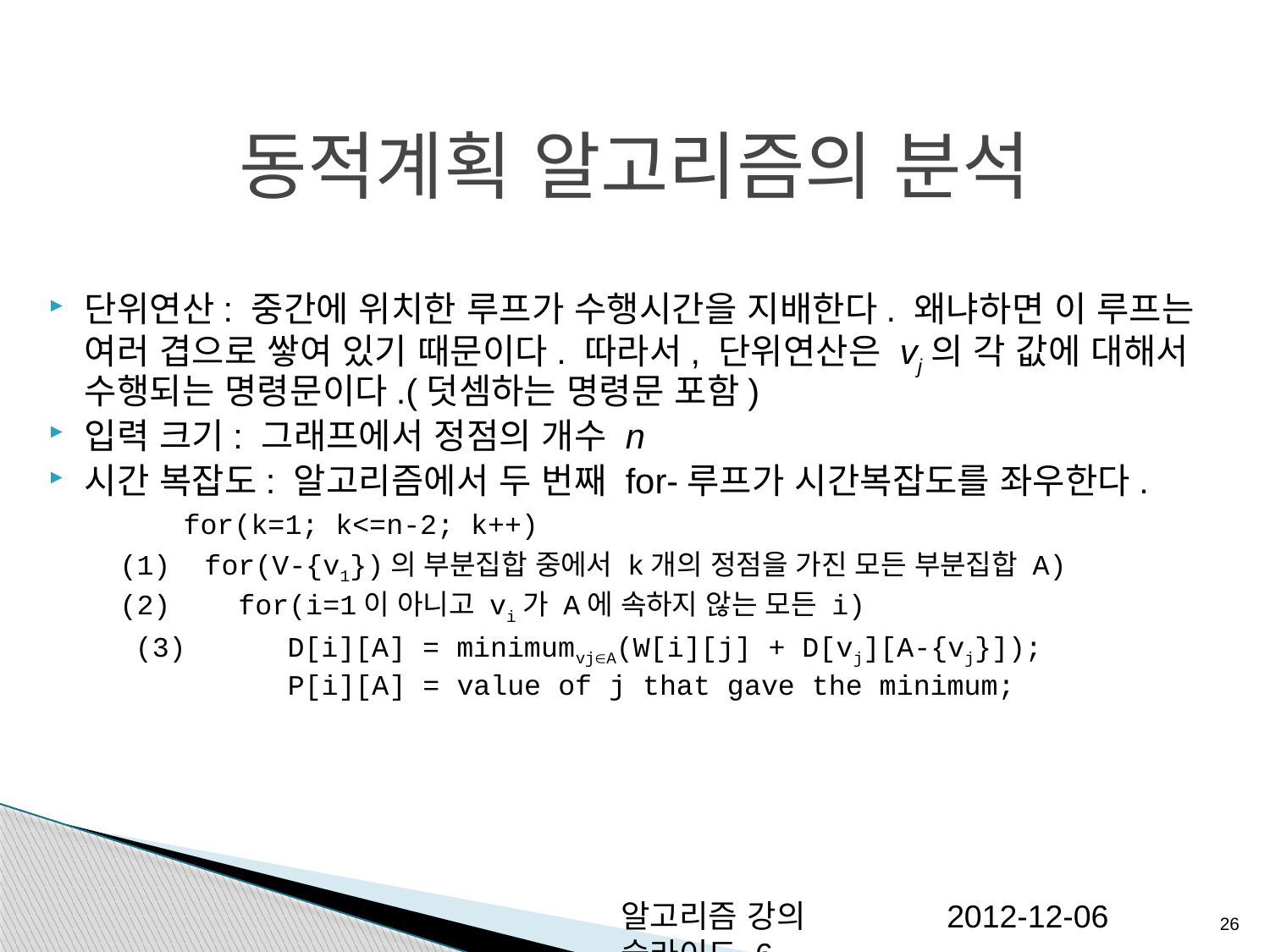

동적계획 알고리즘의 분석
단위연산: 중간에 위치한 루프가 수행시간을 지배한다. 왜냐하면 이 루프는 여러 겹으로 쌓여 있기 때문이다. 따라서, 단위연산은 vj의 각 값에 대해서 수행되는 명령문이다.(덧셈하는 명령문 포함)
입력 크기: 그래프에서 정점의 개수 n
시간 복잡도: 알고리즘에서 두 번째 for-루프가 시간복잡도를 좌우한다.
     for(k=1; k<=n-2; k++)
	(1)  for(V-{v1})의 부분집합 중에서 k개의 정점을 가진 모든 부분집합 A)
	(2)    for(i=1이 아니고 vi가 A에 속하지 않는 모든 i)
	   (3)      D[i][A] = minimumvj∈A(W[i][j] + D[vj][A-{vj}]);
	            P[i][A] = value of j that gave the minimum;

알고리즘 강의 슬라이드 6
2012-12-06
26